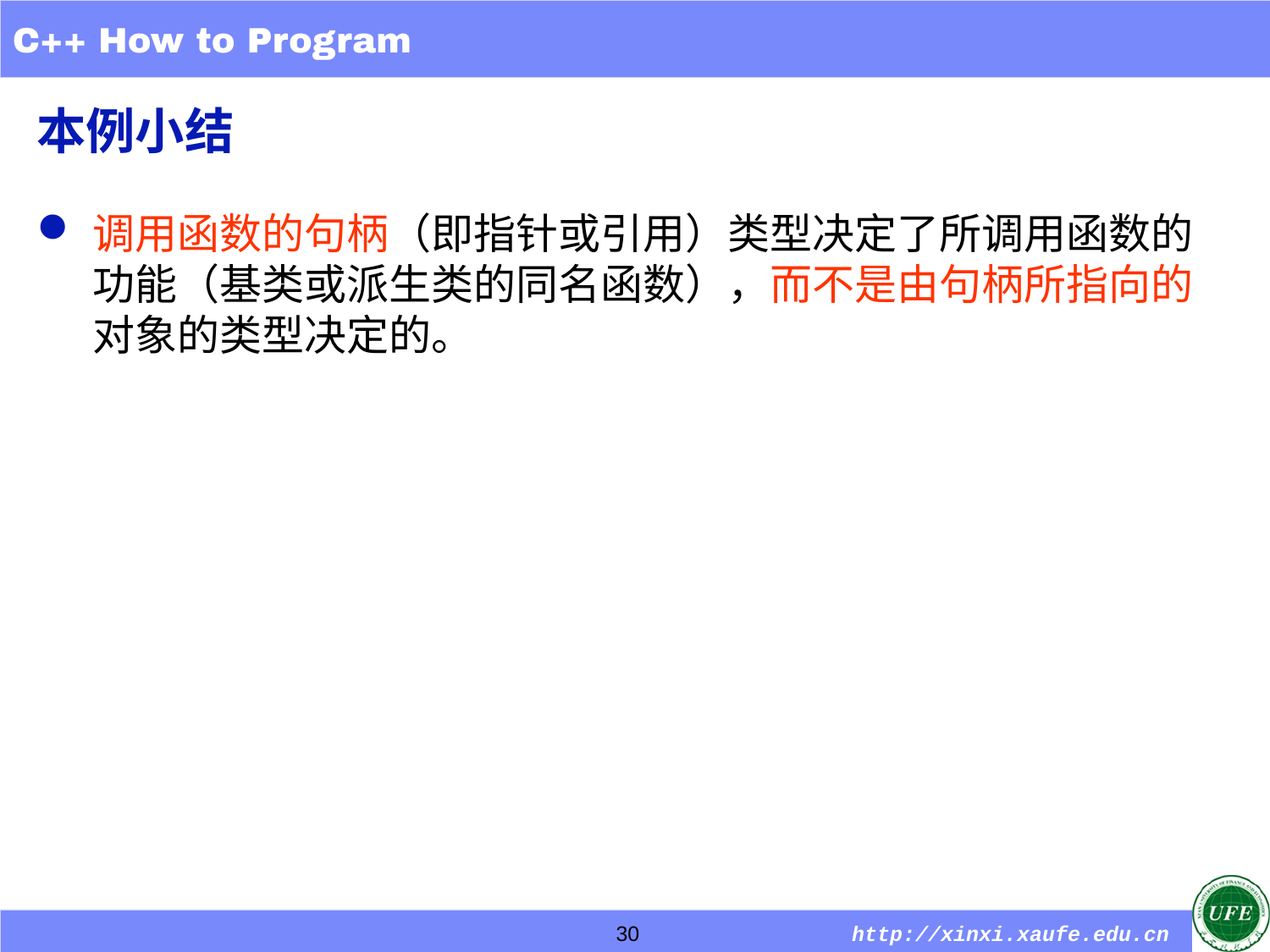

# 本例小结
调用函数的句柄（即指针或引用）类型决定了所调用函数的功能（基类或派生类的同名函数），而不是由句柄所指向的对象的类型决定的。
30